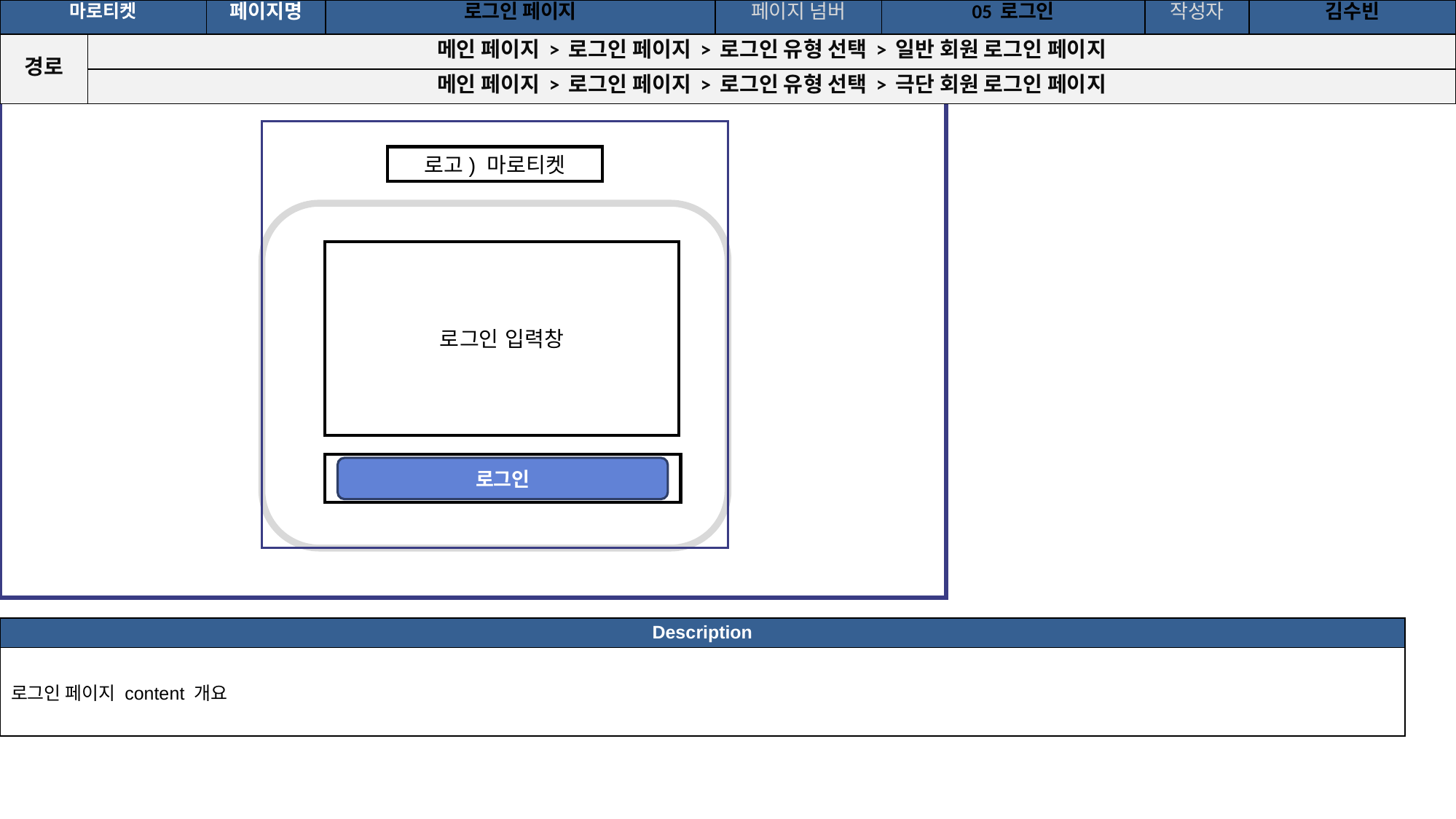

공간(오피스) 대여 시스템
| 마로티켓 |  | 페이지명 | 로그인 페이지 | 페이지 넘버 | 05 로그인 | 작성자 | 김수빈 |
| --- | --- | --- | --- | --- | --- | --- | --- |
| 경로 | 메인 페이지 > 로그인 페이지 > 로그인 유형 선택 > 일반 회원 로그인 페이지 |  |  |  |  |  |  |
|  | 메인 페이지 > 로그인 페이지 > 로그인 유형 선택 > 극단 회원 로그인 페이지 |  |  |  |  |  |  |

로고) 마로티켓

로그인 입력창

로그인
| Description |
| --- |
| 로그인 페이지 content 개요 |